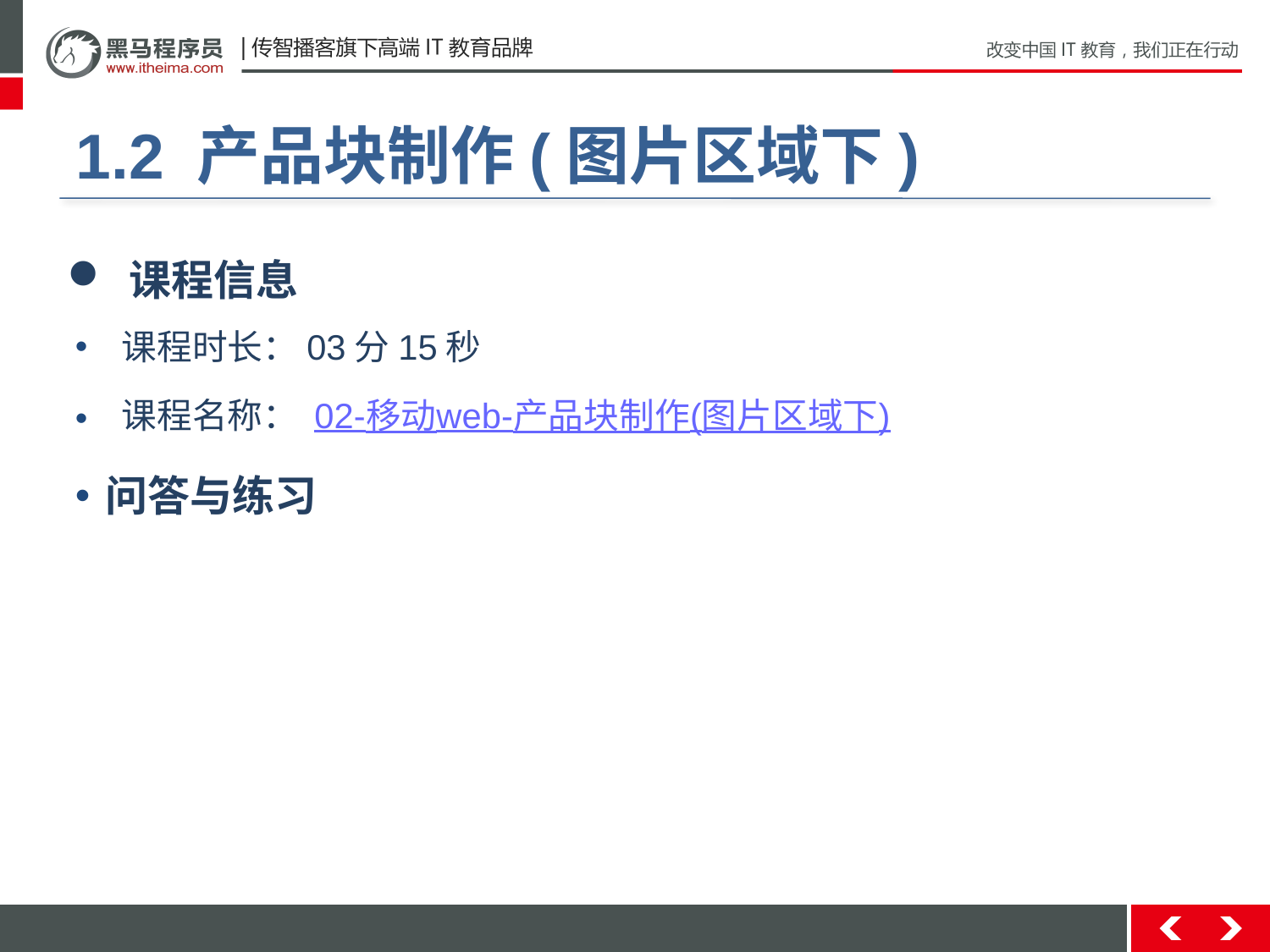

#
1.2 产品块制作(图片区域下)
 课程信息
 课程时长：03分15秒
 课程名称： 02-移动web-产品块制作(图片区域下)
问答与练习